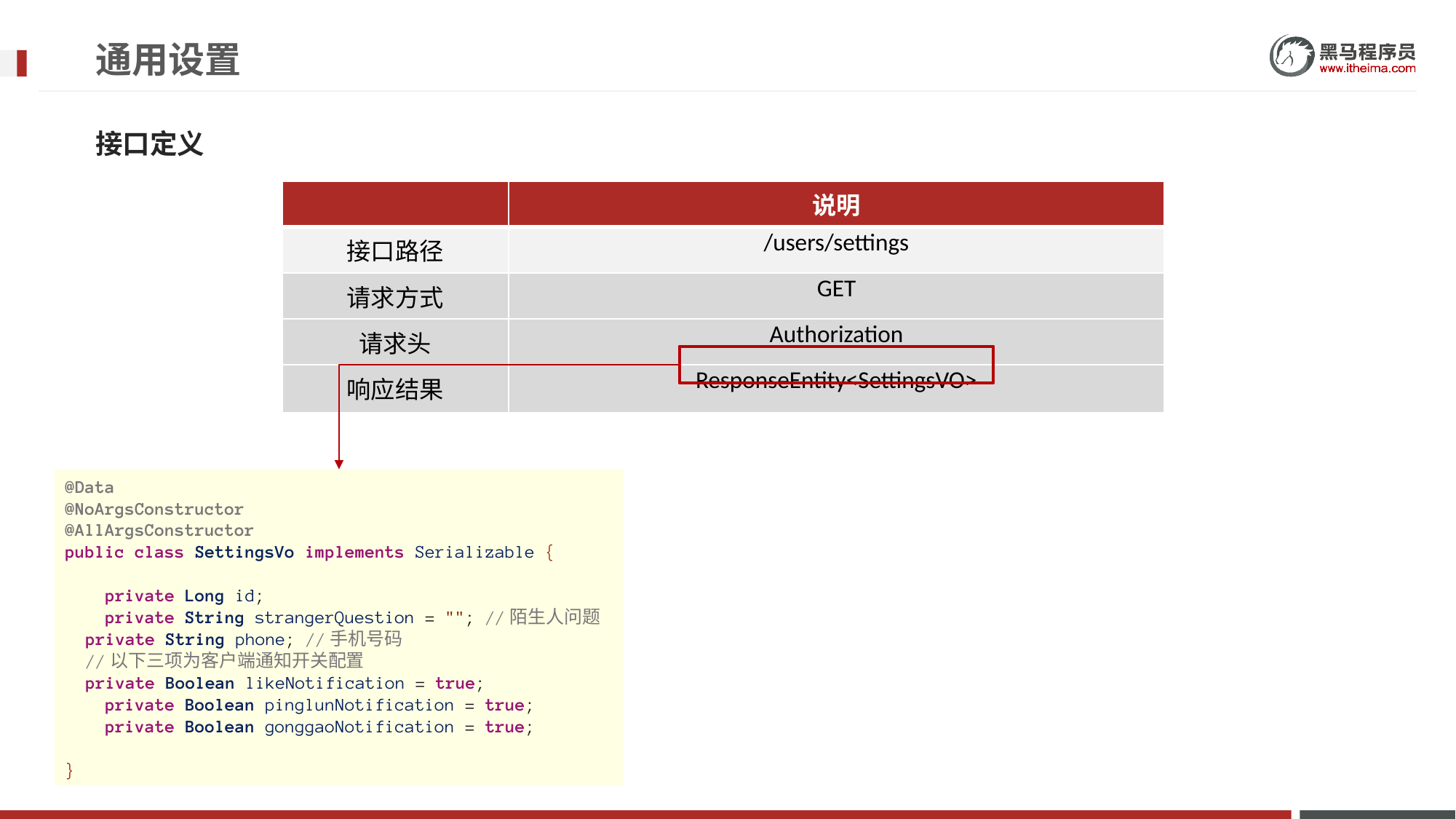

# 通用设置
接口定义
|  | 说明 |
| --- | --- |
| 接口路径 | /users/settings |
| 请求方式 | GET |
| 请求头 | Authorization |
| 响应结果 | ResponseEntity<SettingsVO> |

@Data
@NoArgsConstructor
@AllArgsConstructor
public class SettingsVo implements Serializable {
    private Long id;
    private String strangerQuestion = ""; //陌生人问题
    private String phone; //手机号码
    //以下三项为客户端通知开关配置
    private Boolean likeNotification = true;
    private Boolean pinglunNotification = true;
    private Boolean gonggaoNotification = true;
}